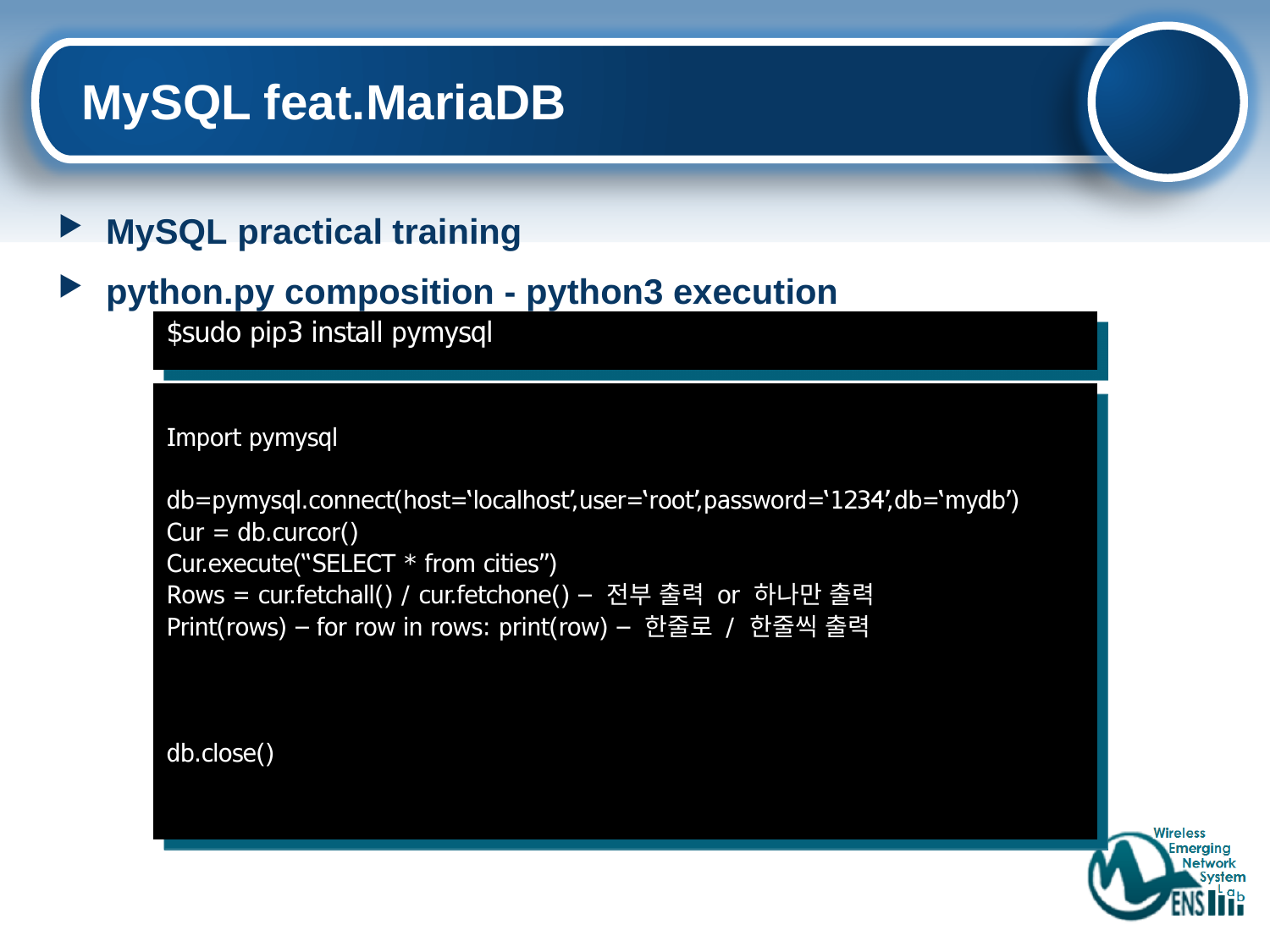

# MySQL feat.MariaDB
MySQL practical training
python.py composition - python3 execution
$sudo pip3 install pymysql

Import pymysql

db=pymysql.connect(host=‘localhost’,user=‘root’,password=‘1234’,db=‘mydb’)
Cur = db.curcor()
Cur.execute(“SELECT * from cities”)
Rows = cur.fetchall() / cur.fetchone() – 전부 출력 or 하나만 출력
Print(rows) – for row in rows: print(row) – 한줄로 / 한줄씩 출력

db.close()